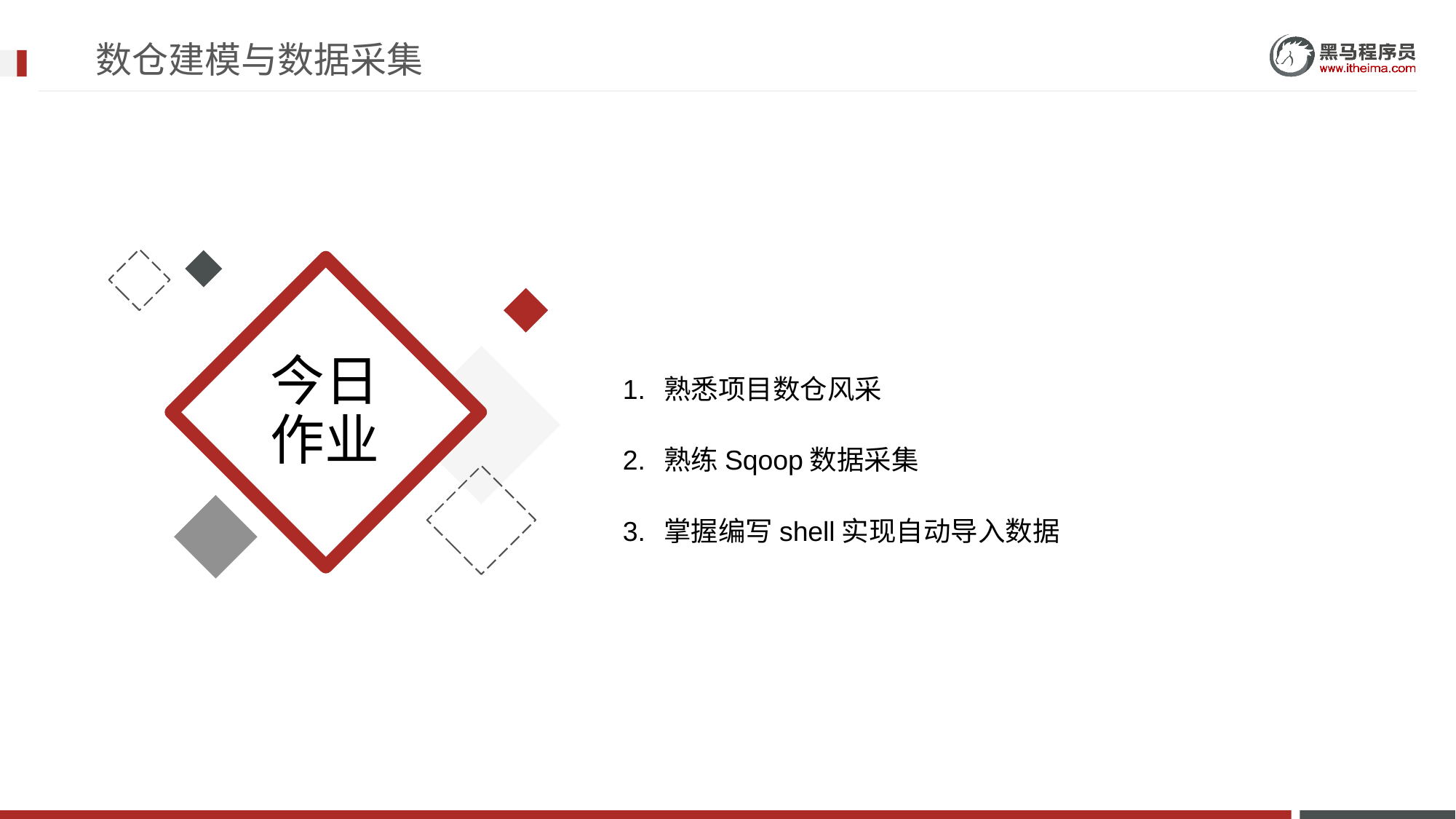

# 数仓建模与数据采集
熟悉项目数仓风采
熟练Sqoop数据采集
掌握编写shell实现自动导入数据